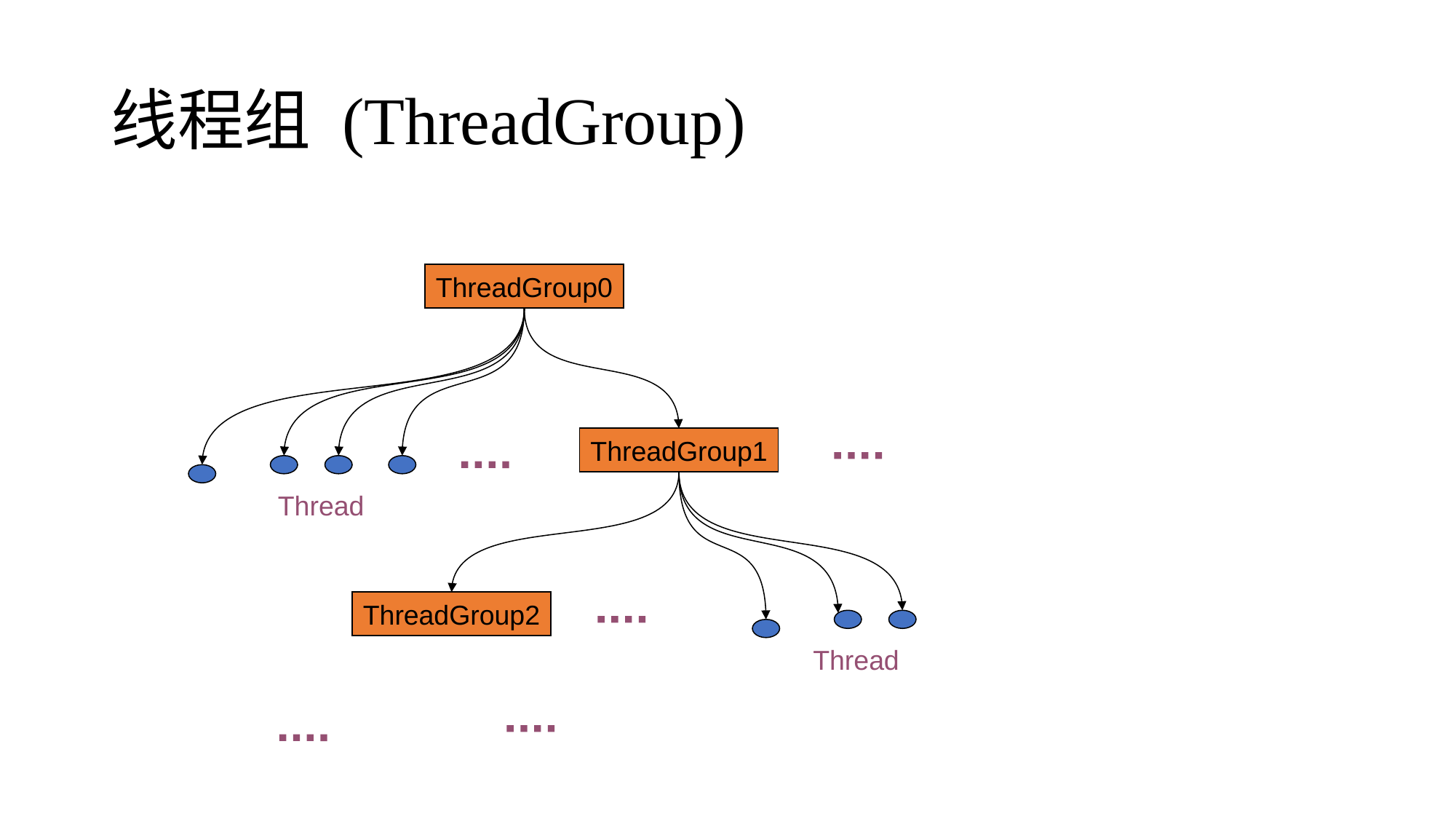

# 线程组 (ThreadGroup)

ThreadGroup0
ThreadGroup1

Thread
ThreadGroup2

Thread